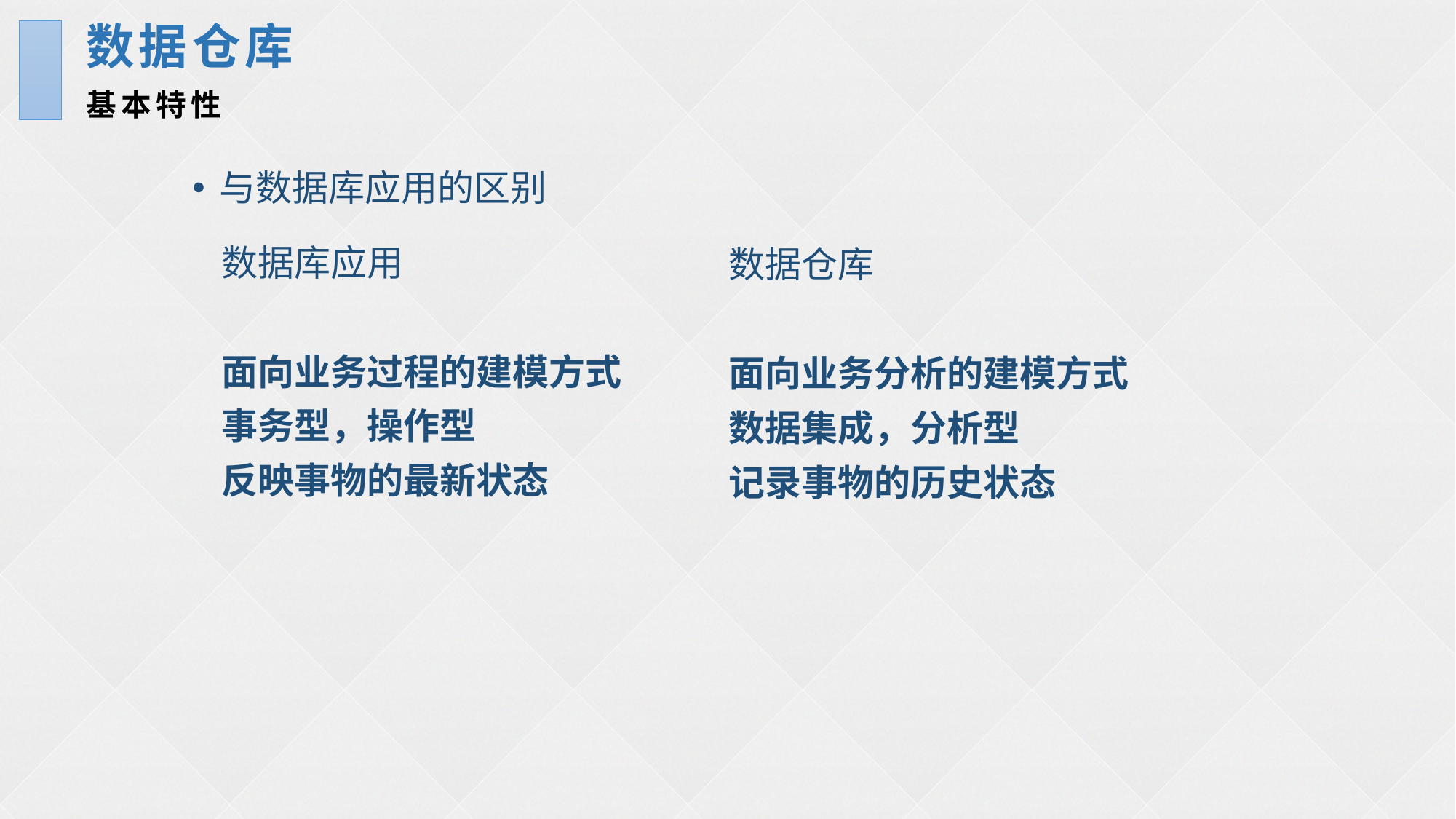

数据仓库

基本特性
与数据库应用的区别
数据库应用

面向业务过程的建模方式
事务型，操作型
反映事物的最新状态
数据仓库

面向业务分析的建模方式
数据集成，分析型
记录事物的历史状态